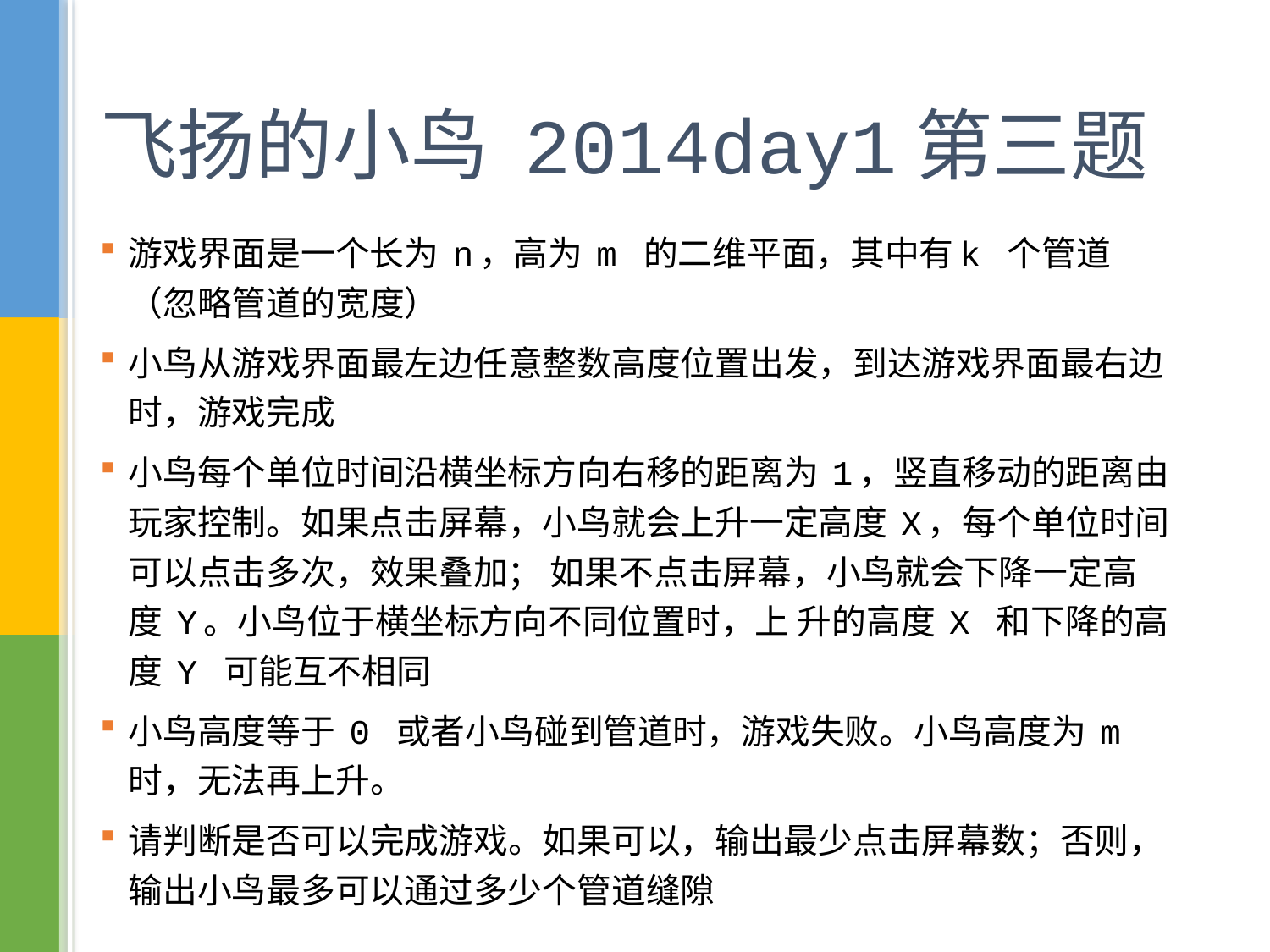

# 飞扬的小鸟 2014day1第三题
游戏界面是一个长为 n，高为 m 的二维平面，其中有k 个管道（忽略管道的宽度）
小鸟从游戏界面最左边任意整数高度位置出发，到达游戏界面最右边时，游戏完成
小鸟每个单位时间沿横坐标方向右移的距离为 1，竖直移动的距离由玩家控制。如果点击屏幕，小鸟就会上升一定高度 X，每个单位时间可以点击多次，效果叠加； 如果不点击屏幕，小鸟就会下降一定高度 Y。小鸟位于横坐标方向不同位置时，上 升的高度 X 和下降的高度 Y 可能互不相同
小鸟高度等于 0 或者小鸟碰到管道时，游戏失败。小鸟高度为 m 时，无法再上升。
请判断是否可以完成游戏。如果可以，输出最少点击屏幕数；否则，输出小鸟最多可以通过多少个管道缝隙